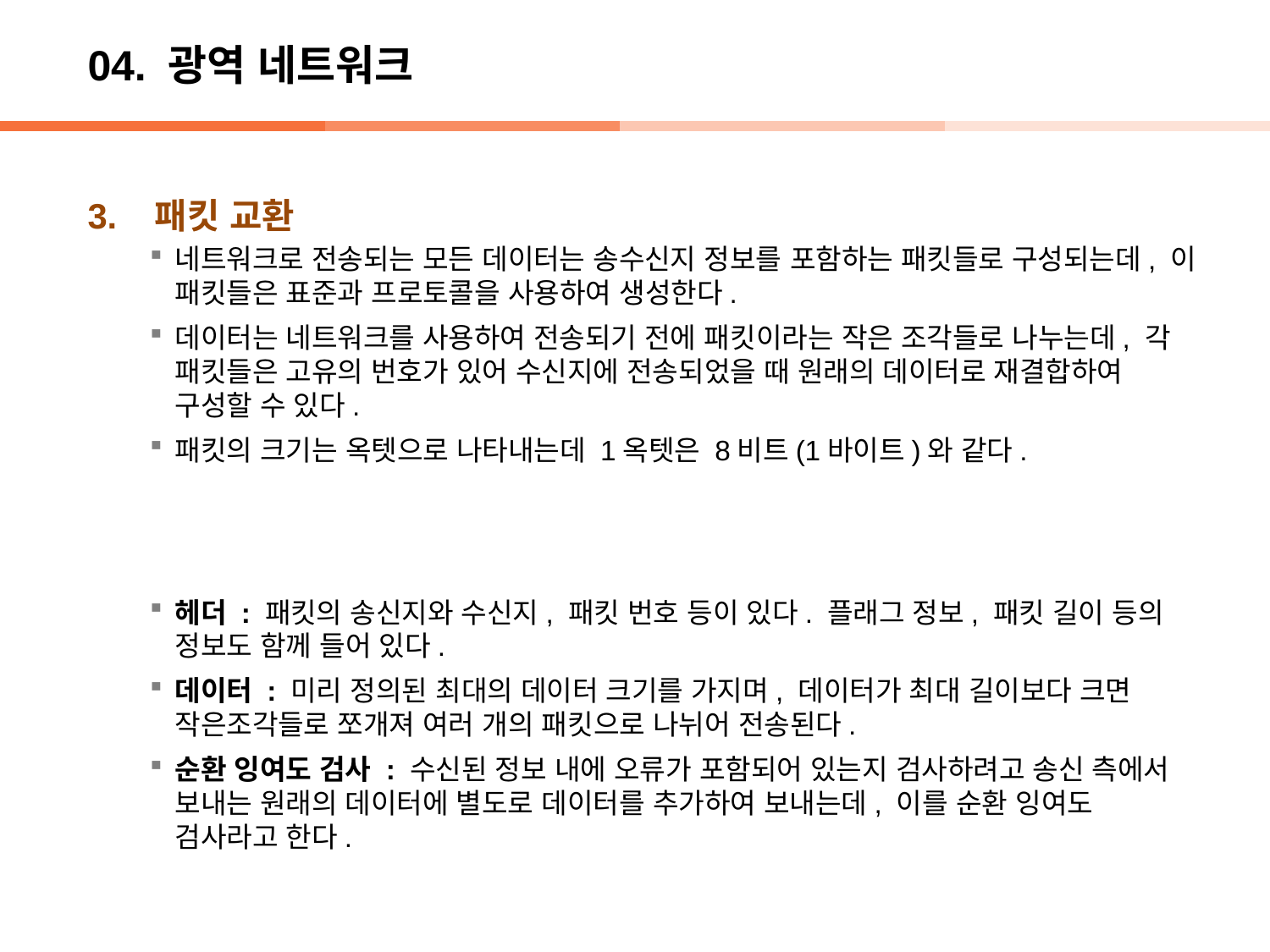

# 04. 광역 네트워크
3.   패킷 교환
네트워크로 전송되는 모든 데이터는 송수신지 정보를 포함하는 패킷들로 구성되는데, 이 패킷들은 표준과 프로토콜을 사용하여 생성한다.
데이터는 네트워크를 사용하여 전송되기 전에 패킷이라는 작은 조각들로 나누는데, 각 패킷들은 고유의 번호가 있어 수신지에 전송되었을 때 원래의 데이터로 재결합하여 구성할 수 있다.
패킷의 크기는 옥텟으로 나타내는데 1옥텟은 8비트(1바이트)와 같다.

헤더 : 패킷의 송신지와 수신지, 패킷 번호 등이 있다. 플래그 정보, 패킷 길이 등의 정보도 함께 들어 있다.
데이터 : 미리 정의된 최대의 데이터 크기를 가지며, 데이터가 최대 길이보다 크면 작은조각들로 쪼개져 여러 개의 패킷으로 나뉘어 전송된다.
순환 잉여도 검사 : 수신된 정보 내에 오류가 포함되어 있는지 검사하려고 송신 측에서 보내는 원래의 데이터에 별도로 데이터를 추가하여 보내는데, 이를 순환 잉여도 검사라고 한다.